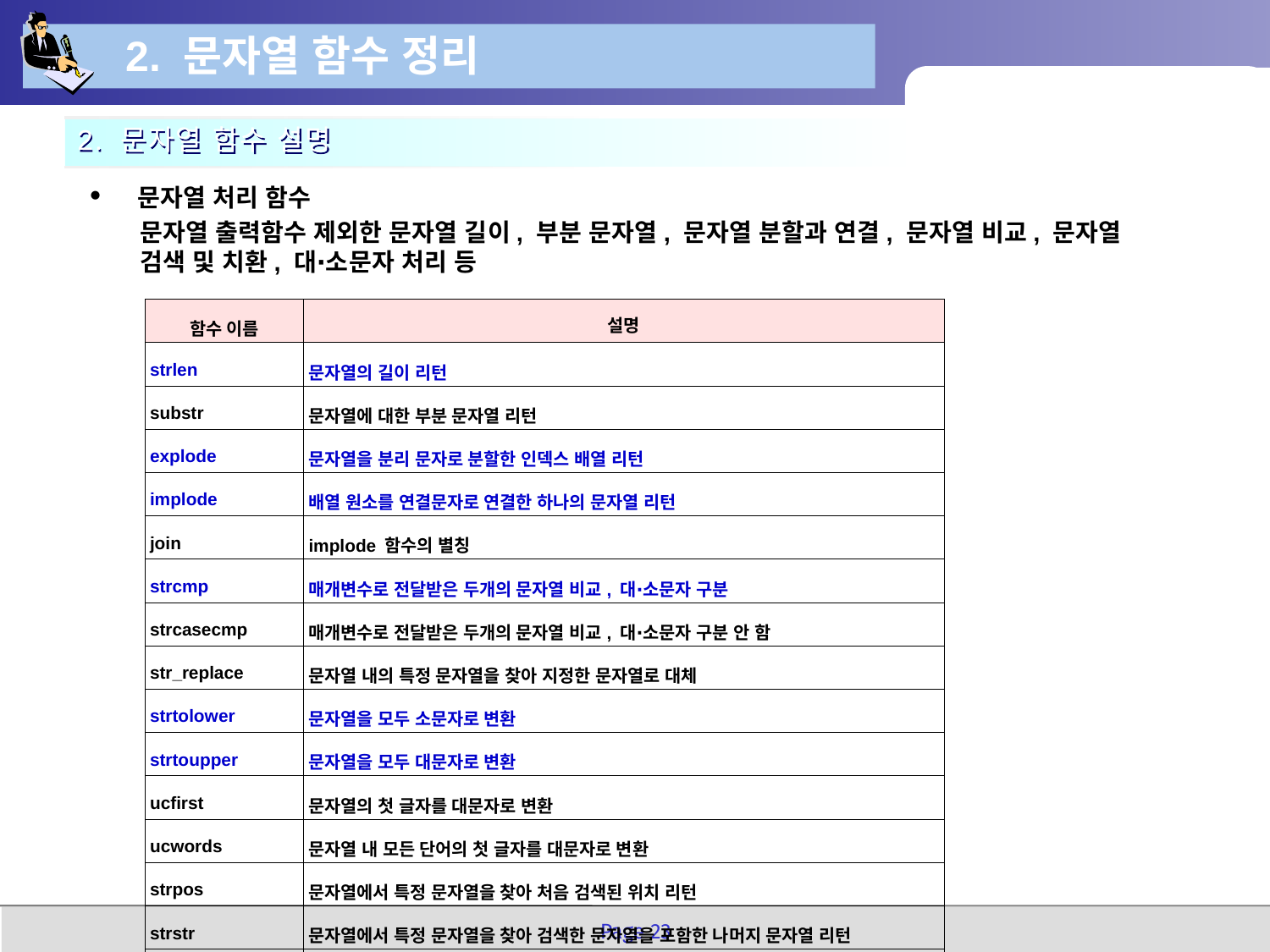

2. 문자열 함수 정리
2. 문자열 함수 설명

문자열 처리 함수
문자열 출력함수 제외한 문자열 길이, 부분 문자열, 문자열 분할과 연결, 문자열 비교, 문자열 검색 및 치환, 대⋅소문자 처리 등

| 함수 이름 | 설명 |
| --- | --- |
| strlen | 문자열의 길이 리턴 |
| substr | 문자열에 대한 부분 문자열 리턴 |
| explode | 문자열을 분리 문자로 분할한 인덱스 배열 리턴 |
| implode | 배열 원소를 연결문자로 연결한 하나의 문자열 리턴 |
| join | implode 함수의 별칭 |
| strcmp | 매개변수로 전달받은 두개의 문자열 비교, 대⋅소문자 구분 |
| strcasecmp | 매개변수로 전달받은 두개의 문자열 비교, 대⋅소문자 구분 안 함 |
| str\_replace | 문자열 내의 특정 문자열을 찾아 지정한 문자열로 대체 |
| strtolower | 문자열을 모두 소문자로 변환 |
| strtoupper | 문자열을 모두 대문자로 변환 |
| ucfirst | 문자열의 첫 글자를 대문자로 변환 |
| ucwords | 문자열 내 모든 단어의 첫 글자를 대문자로 변환 |
| strpos | 문자열에서 특정 문자열을 찾아 처음 검색된 위치 리턴 |
| strstr | 문자열에서 특정 문자열을 찾아 검색한 문자열을 포함한 나머지 문자열 리턴 |
| strchr | strstr 함수의 별칭 |
Page 23